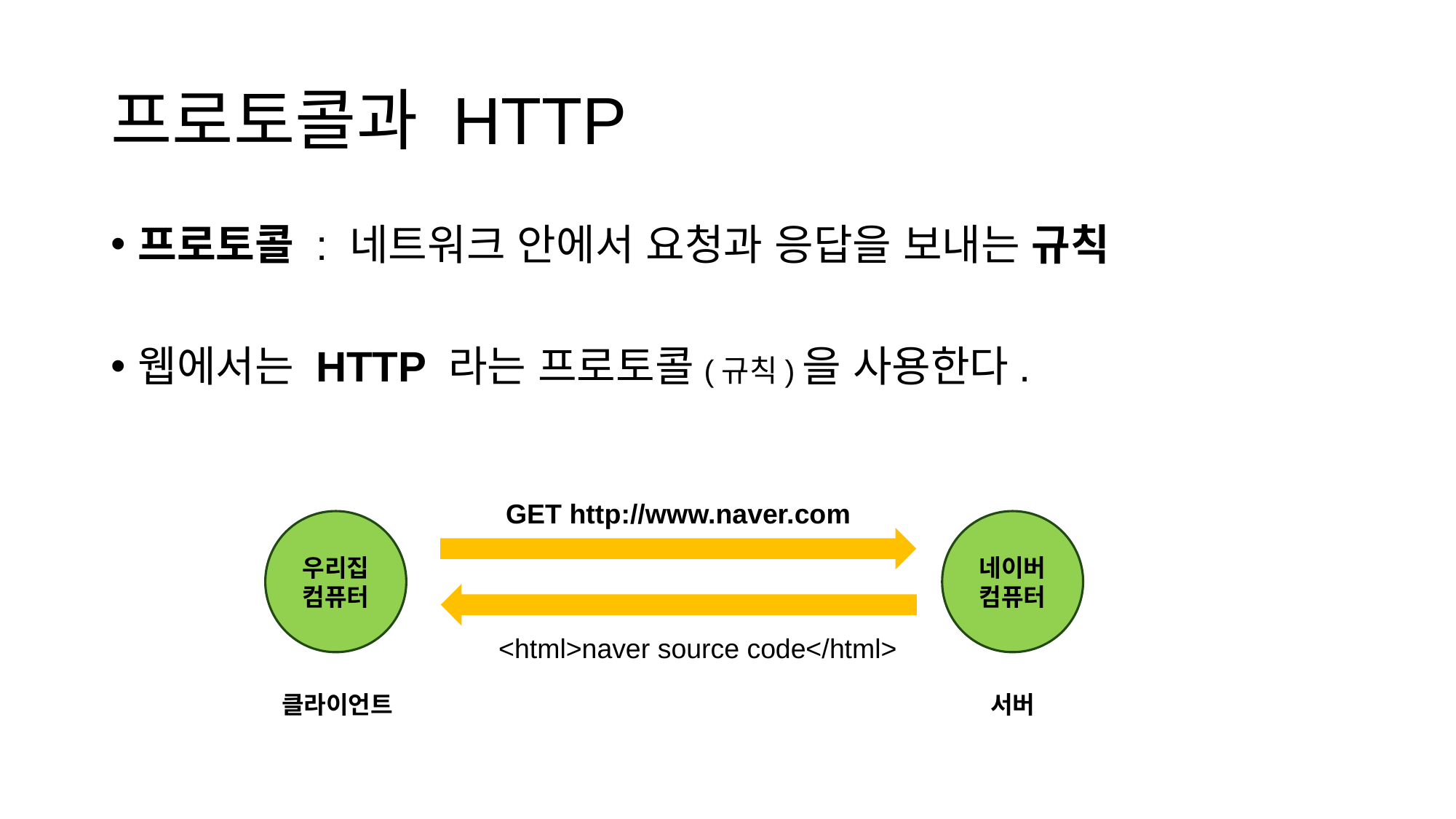

# 프로토콜과 HTTP
프로토콜 : 네트워크 안에서 요청과 응답을 보내는 규칙

웹에서는 HTTP 라는 프로토콜(규칙)을 사용한다.
GET http://www.naver.com
우리집 컴퓨터
네이버 컴퓨터

<html>naver source code</html>
클라이언트
서버